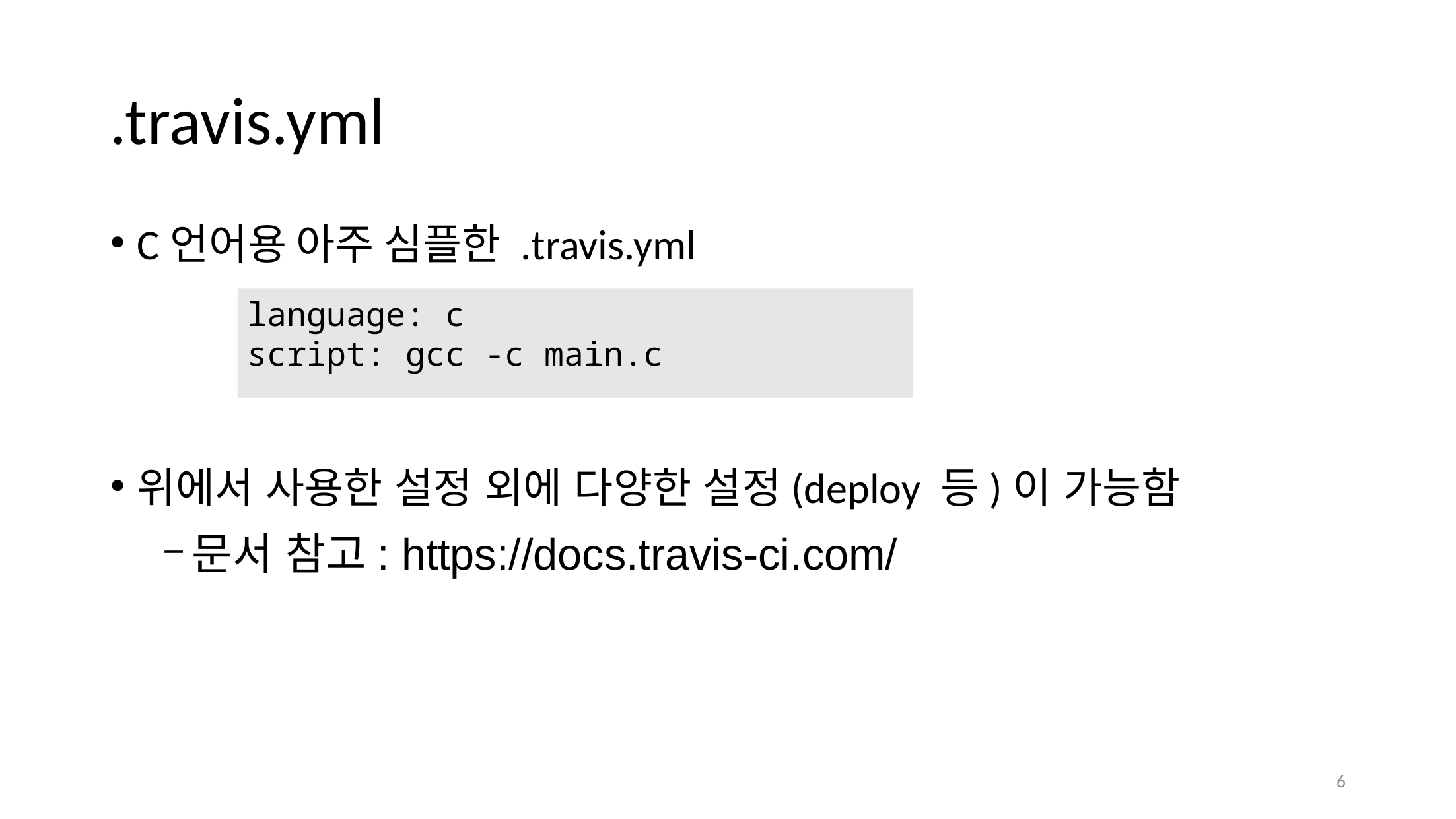

# .travis.yml
C언어용 아주 심플한 .travis.yml

위에서 사용한 설정 외에 다양한 설정(deploy 등)이 가능함
문서 참고: https://docs.travis-ci.com/

language: c
script: gcc -c main.c
6